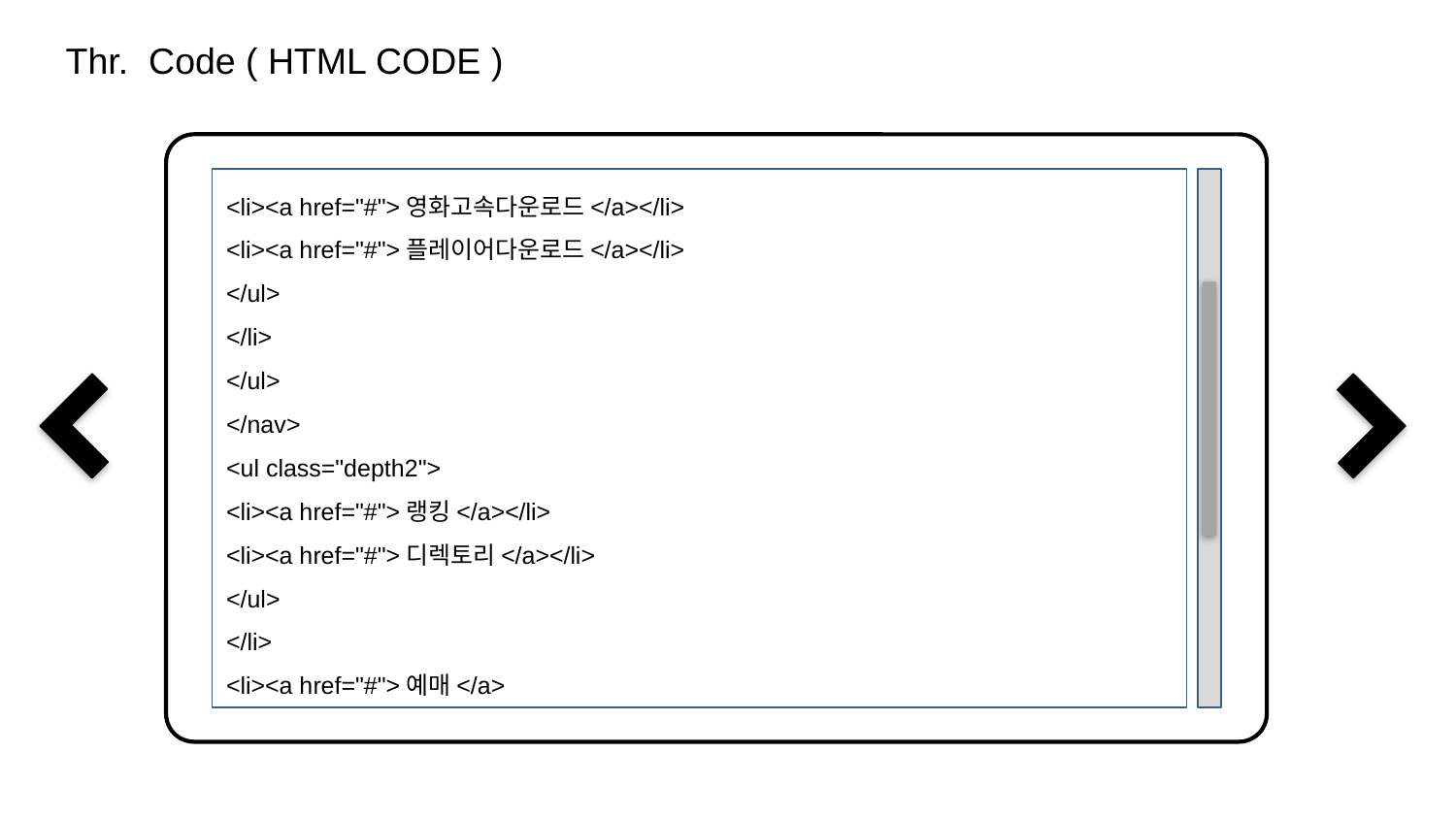

Thr.  Code ( HTML CODE )

<li><a href="#">영화고속다운로드</a></li>
<li><a href="#">플레이어다운로드</a></li>
</ul>
</li>
</ul>
</nav>
<ul class="depth2">
<li><a href="#">랭킹</a></li>
<li><a href="#">디렉토리</a></li>
</ul>
</li>
<li><a href="#">예매</a>